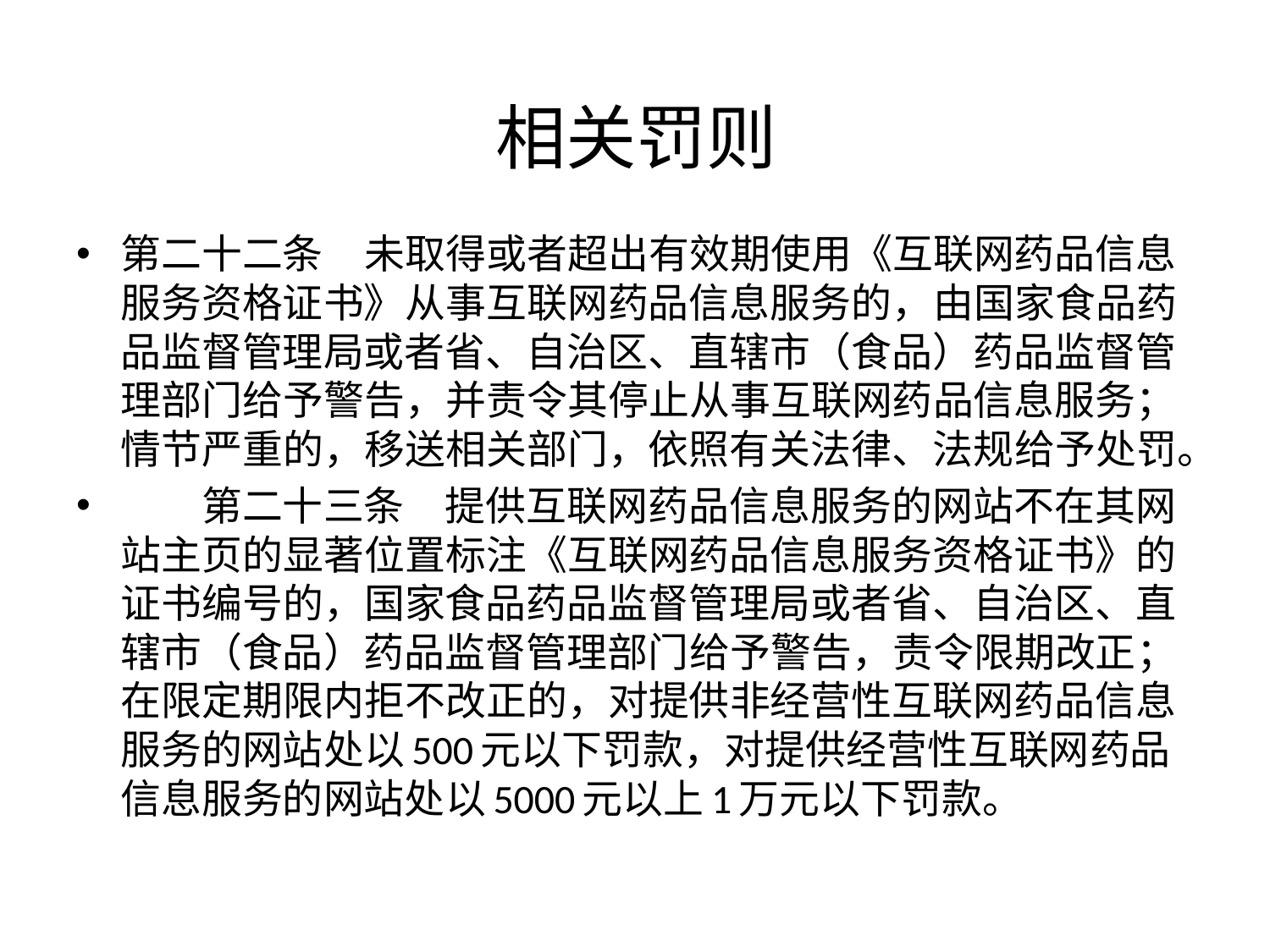

# 相关罚则
第二十二条　未取得或者超出有效期使用《互联网药品信息服务资格证书》从事互联网药品信息服务的，由国家食品药品监督管理局或者省、自治区、直辖市（食品）药品监督管理部门给予警告，并责令其停止从事互联网药品信息服务；情节严重的，移送相关部门，依照有关法律、法规给予处罚。
　　第二十三条　提供互联网药品信息服务的网站不在其网站主页的显著位置标注《互联网药品信息服务资格证书》的证书编号的，国家食品药品监督管理局或者省、自治区、直辖市（食品）药品监督管理部门给予警告，责令限期改正；在限定期限内拒不改正的，对提供非经营性互联网药品信息服务的网站处以500元以下罚款，对提供经营性互联网药品信息服务的网站处以5000元以上1万元以下罚款。